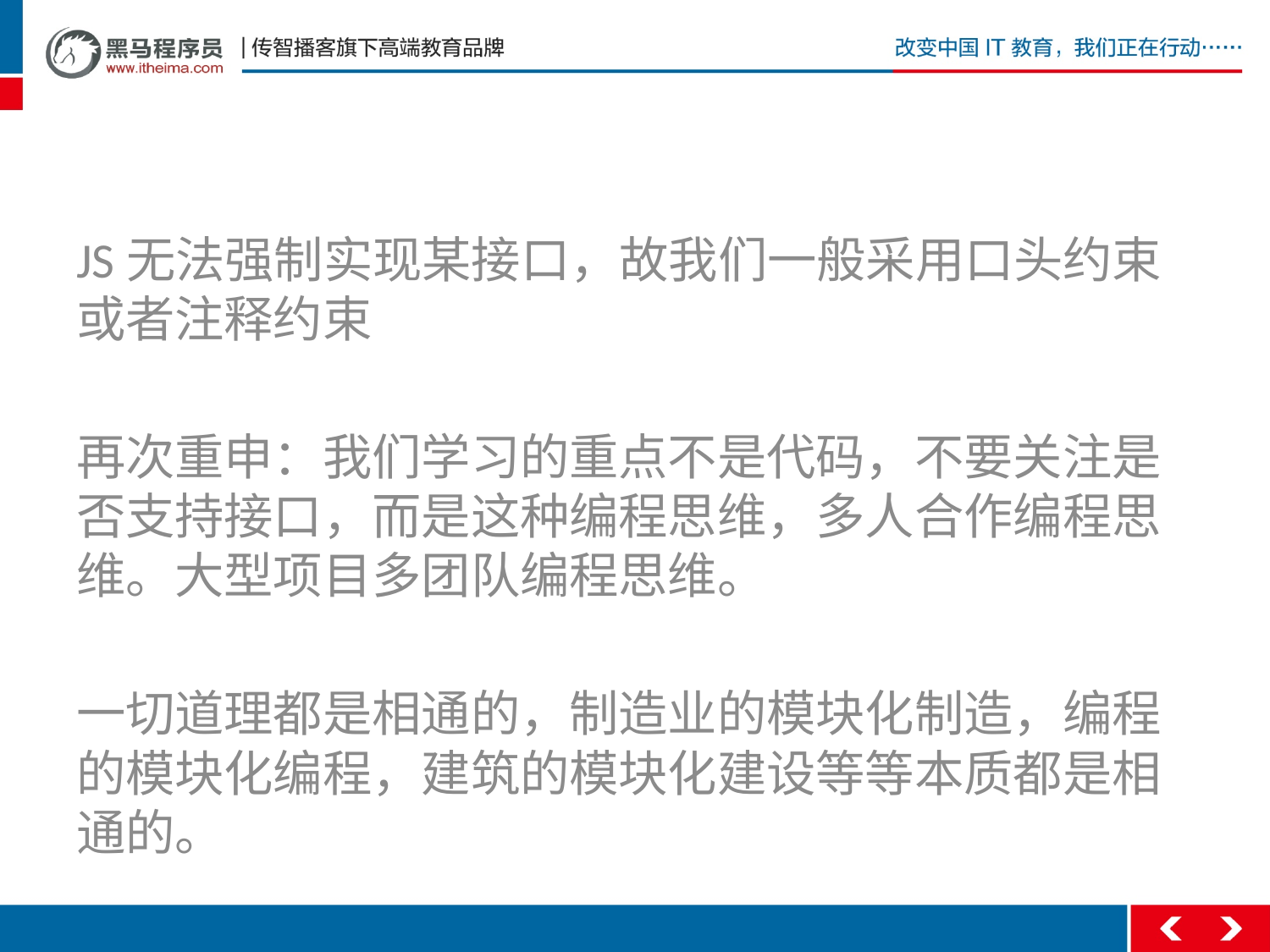

#
JS无法强制实现某接口，故我们一般采用口头约束或者注释约束

再次重申：我们学习的重点不是代码，不要关注是否支持接口，而是这种编程思维，多人合作编程思维。大型项目多团队编程思维。

一切道理都是相通的，制造业的模块化制造，编程的模块化编程，建筑的模块化建设等等本质都是相通的。